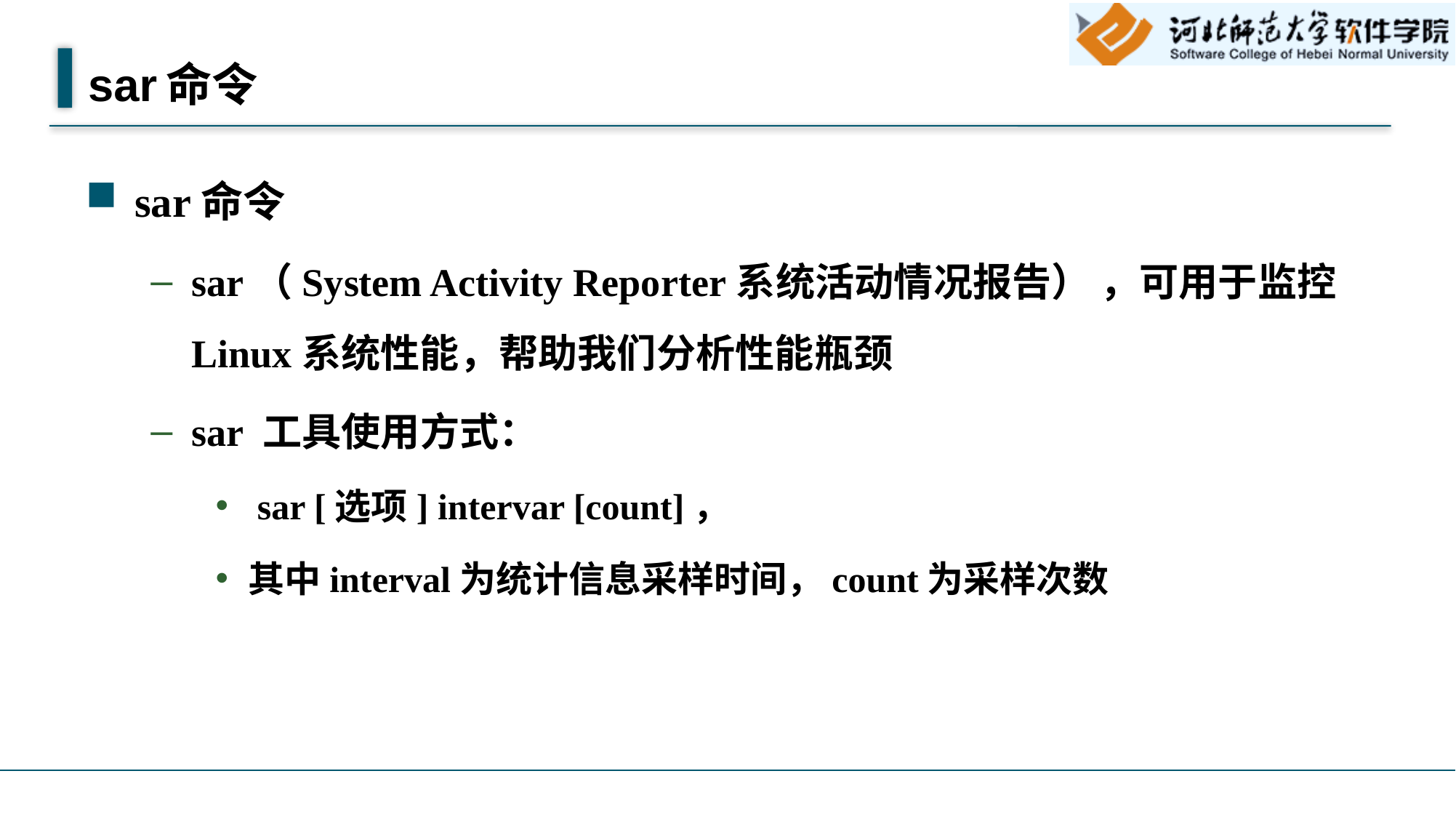

# sar命令
sar命令
sar（System Activity Reporter系统活动情况报告） ，可用于监控Linux系统性能，帮助我们分析性能瓶颈
sar 工具使用方式：
 sar [选项] intervar [count]，
其中interval为统计信息采样时间，count为采样次数